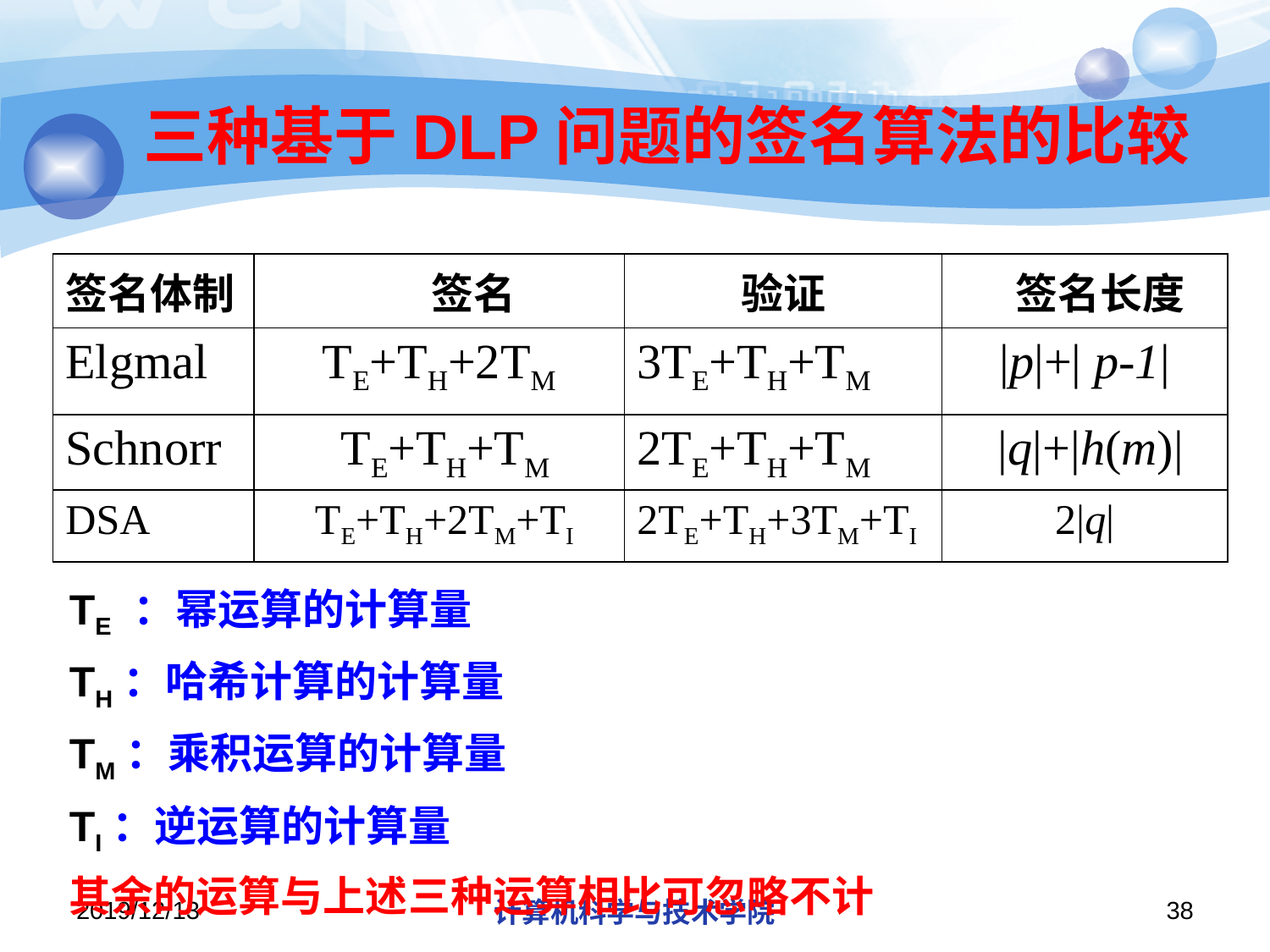

# 三种基于DLP问题的签名算法的比较
| 签名体制 | 签名 | 验证 | 签名长度 |
| --- | --- | --- | --- |
| Elgmal | TE+TH+2TM | 3TE+TH+TM | |p|+| p-1| |
| Schnorr | TE+TH+TM | 2TE+TH+TM | |q|+|h(m)| |
| DSA | TE+TH+2TM+TI | 2TE+TH+3TM+TI | 2|q| |
TE ：幂运算的计算量
TH：哈希计算的计算量
TM：乘积运算的计算量
TI：逆运算的计算量
其余的运算与上述三种运算相比可忽略不计
2019/12/13
计算机科学与技术学院
38